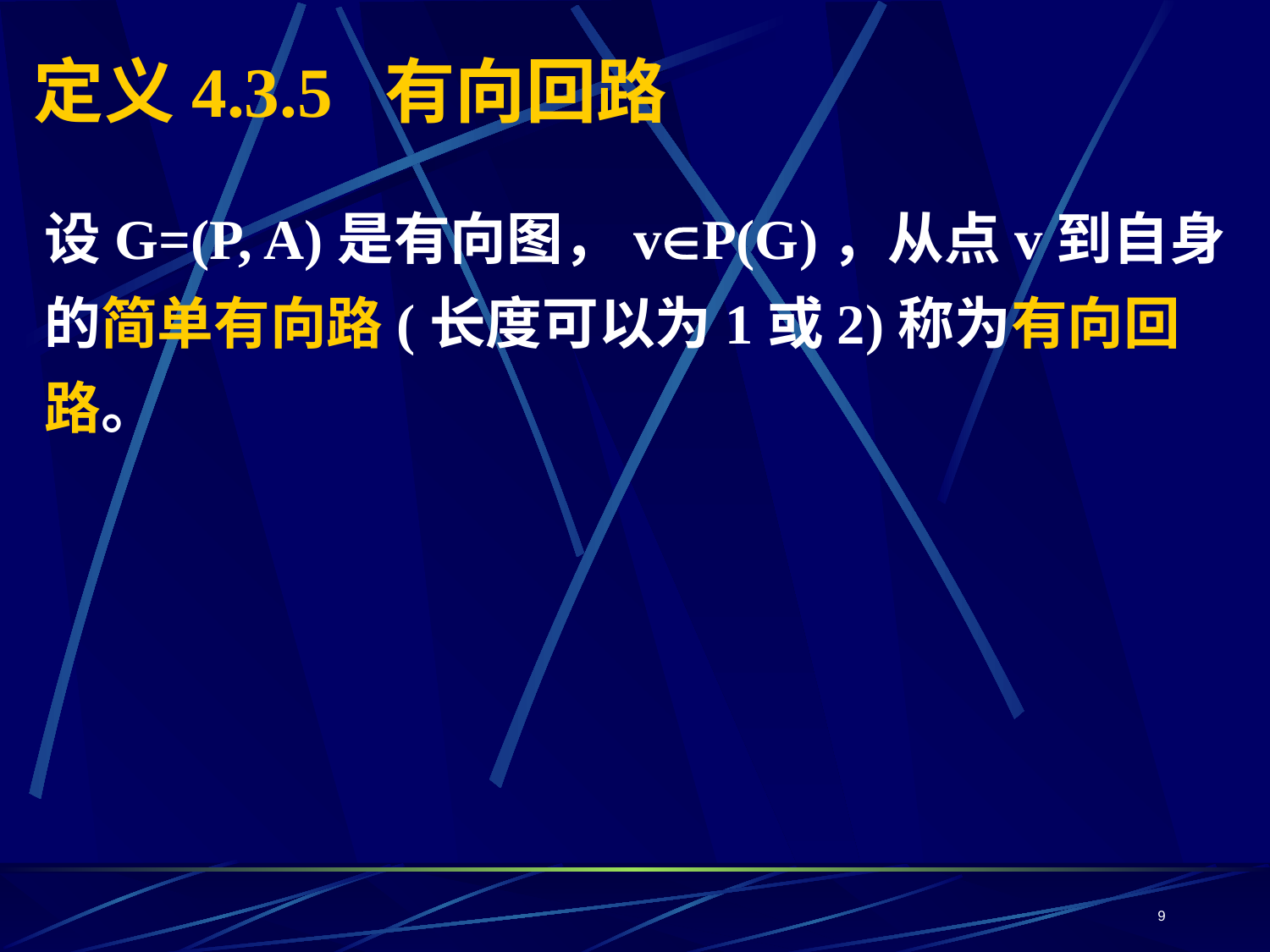

# 定义4.3.5  有向回路
设G=(P, A)是有向图，v∈P(G)，从点v到自身的简单有向路(长度可以为1或2)称为有向回路。
9